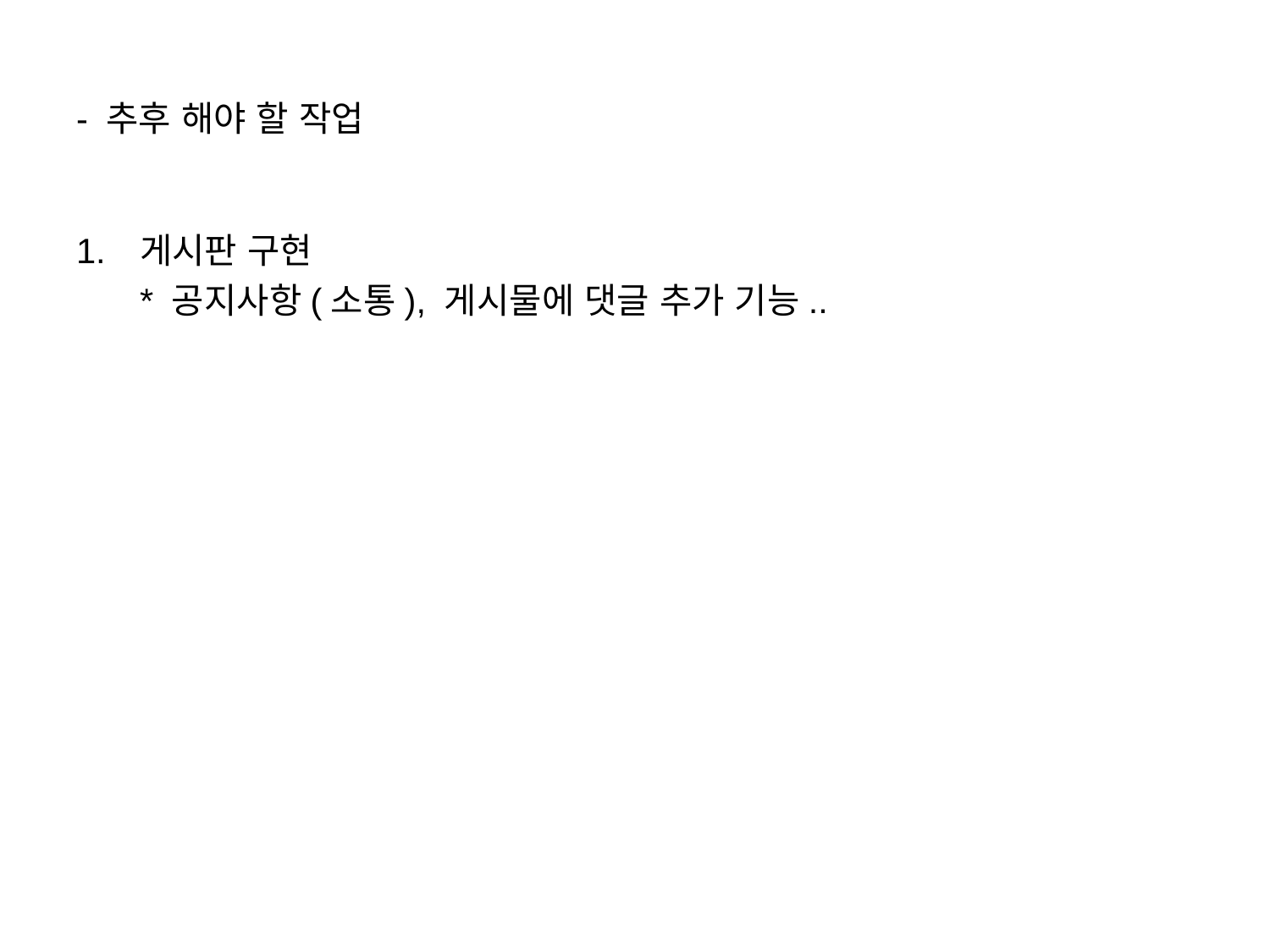

# - 추후 해야 할 작업
1.	게시판 구현
	* 공지사항(소통), 게시물에 댓글 추가 기능..